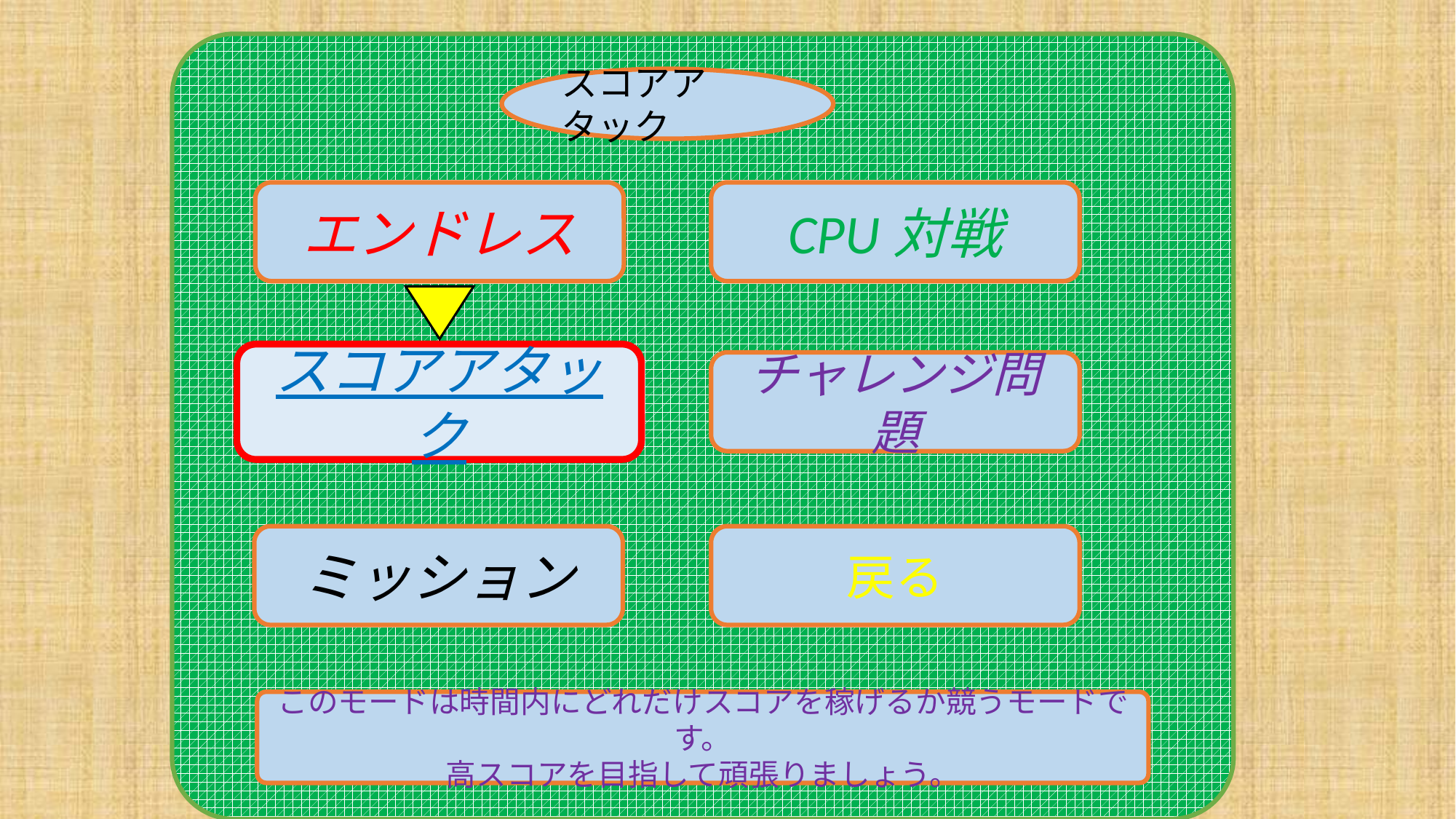

スコアアタック
エンドレス
CPU対戦

スコアアタック
チャレンジ問題
ミッション
戻る
このモードは時間内にどれだけスコアを稼げるか競うモードです。
高スコアを目指して頑張りましょう。